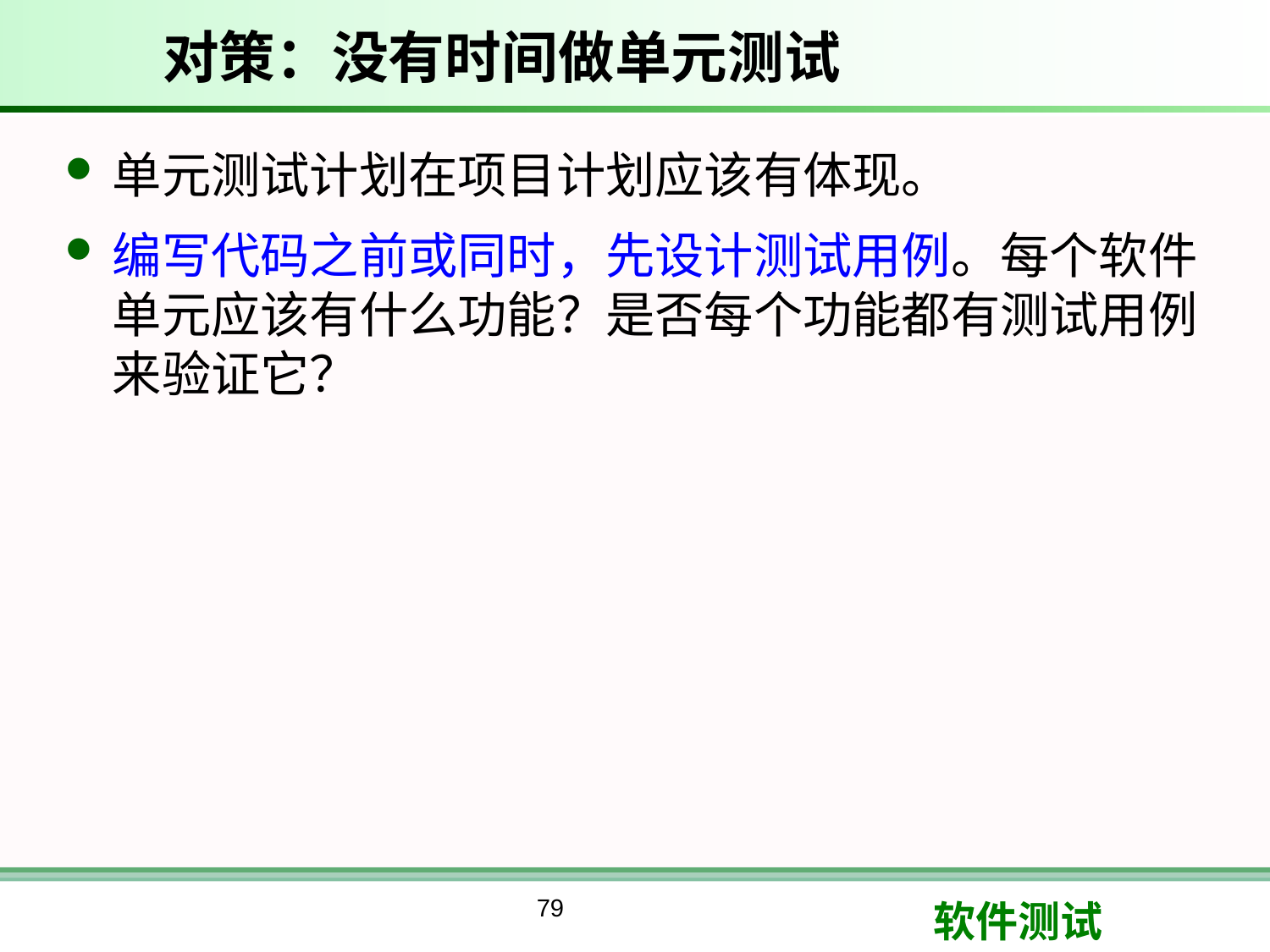

# 对策：没有时间做单元测试
单元测试计划在项目计划应该有体现。
编写代码之前或同时，先设计测试用例。每个软件单元应该有什么功能？是否每个功能都有测试用例来验证它？

79